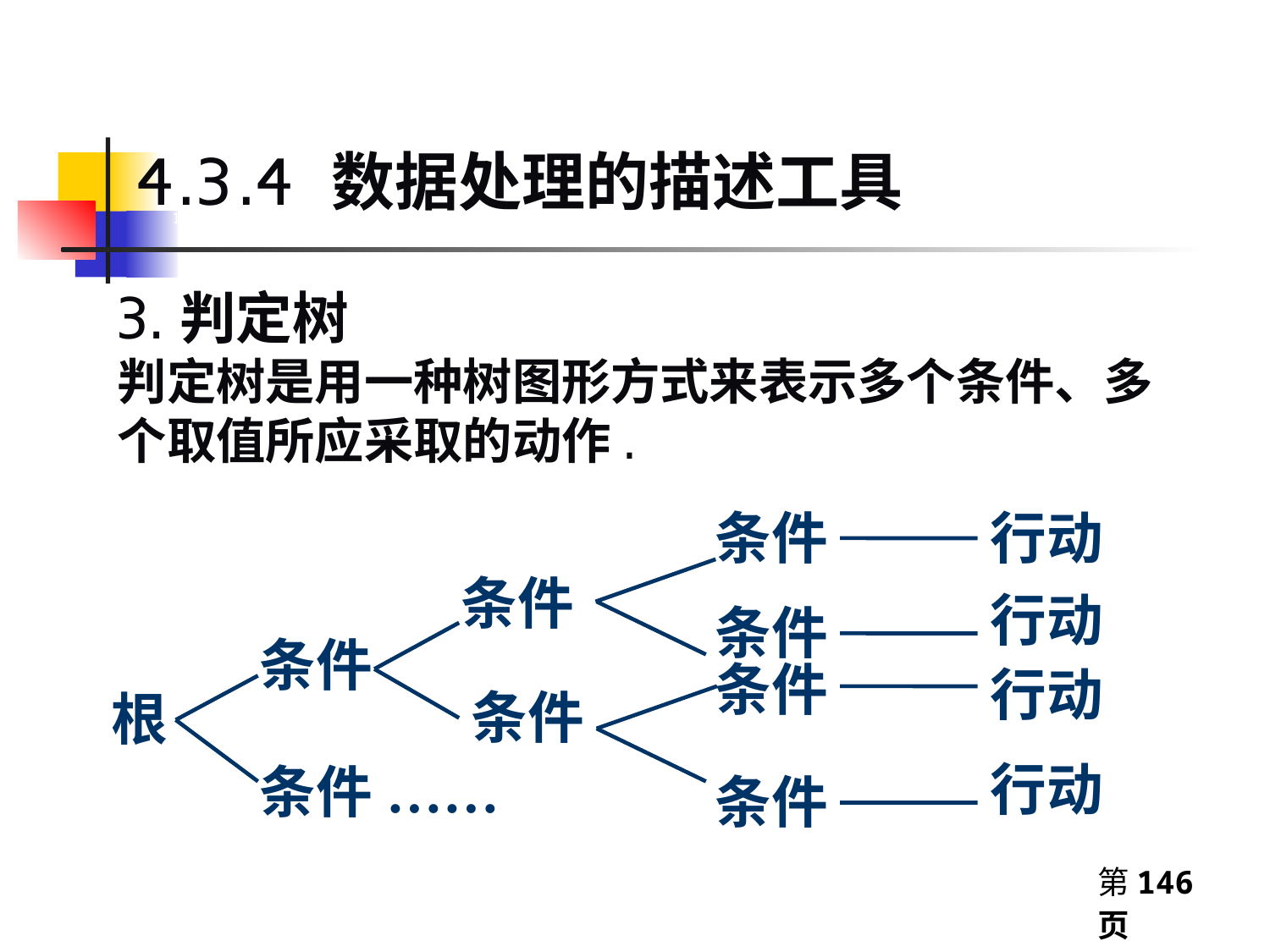

# 1.5.4MIS的结构
4.3.4 数据处理的描述工具
3.判定树
判定树是用一种树图形方式来表示多个条件、多个取值所应采取的动作.
条件
行动

条件
行动
条件

条件

条件
行动

条件
根

行动
条件
……
条件

条件
行动

条件
行动
条件

条件

条件
行动

条件
根

行动
条件
……
条件